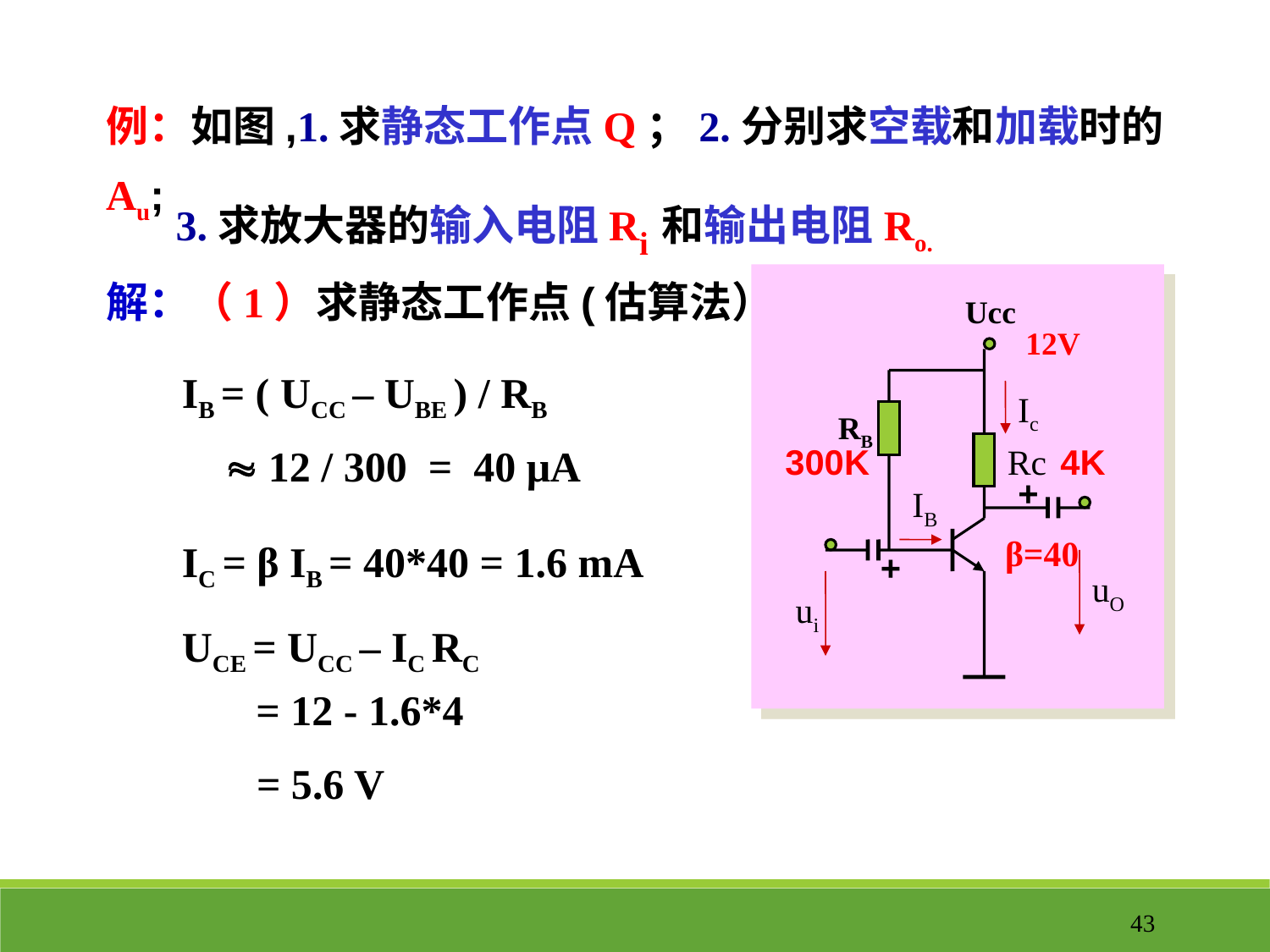

例：如图,1.求静态工作点Q；2.分别求空载和加载时的Au;
3.求放大器的输入电阻Ri和输出电阻Ro.

Ucc
12V

Ic
RB

300K

Rc
4K

+
IB

+

uO

ui

 β=40
解：（1）求静态工作点(估算法）
IB = ( UCC – UBE ) / RB
≈ 12 / 300  =  40 μA
IC = β IB = 40*40 = 1.6 mA
UCE = UCC – IC RC
= 12 - 1.6*4
= 5.6 V
43